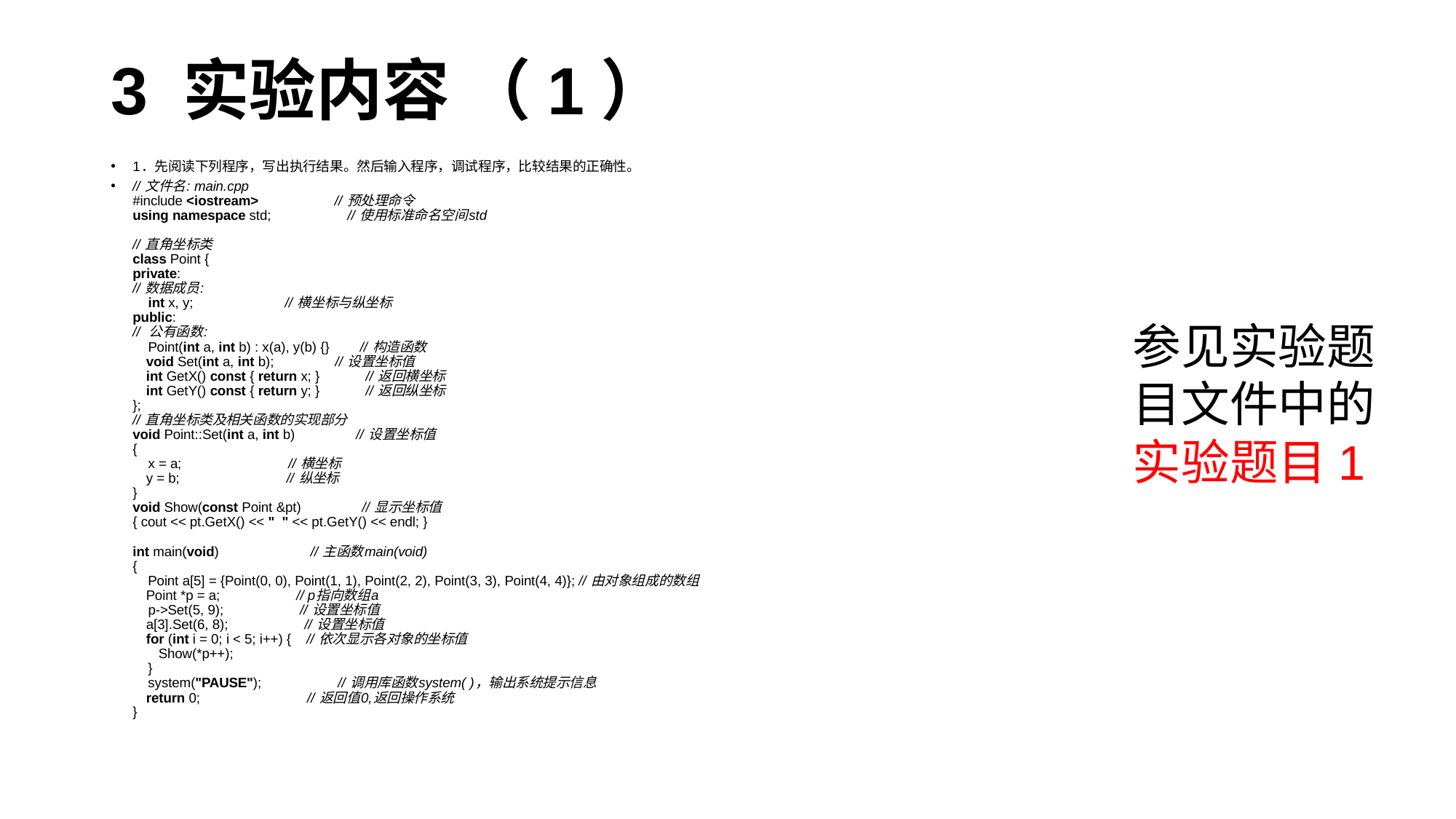

# 3 实验内容 （1）
1．先阅读下列程序，写出执行结果。然后输入程序，调试程序，比较结果的正确性。
// 文件名: main.cpp
#include <iostream>                    // 预处理命令
using namespace std;                    // 使用标准命名空间std
// 直角坐标类
class Point {
private:
// 数据成员:
    int x, y;                        // 横坐标与纵坐标
public:
//  公有函数:
    Point(int a, int b) : x(a), y(b) {}        // 构造函数
    void Set(int a, int b);                // 设置坐标值
    int GetX() const { return x; }            // 返回横坐标
    int GetY() const { return y; }            // 返回纵坐标
};
// 直角坐标类及相关函数的实现部分
void Point::Set(int a, int b)                // 设置坐标值
{
    x = a;                            // 横坐标
    y = b;                            // 纵坐标
}
void Show(const Point &pt)                // 显示坐标值
{ cout << pt.GetX() << "  " << pt.GetY() << endl; }
int main(void)                        // 主函数main(void)
{
    Point a[5] = {Point(0, 0), Point(1, 1), Point(2, 2), Point(3, 3), Point(4, 4)}; // 由对象组成的数组
    Point *p = a;                    // p指向数组a
    p->Set(5, 9);                    // 设置坐标值
    a[3].Set(6, 8);                    // 设置坐标值
    for (int i = 0; i < 5; i++) {    // 依次显示各对象的坐标值
        Show(*p++);
    }
    system("PAUSE");                    // 调用库函数system( )，输出系统提示信息
    return 0;                            // 返回值0,返回操作系统
}
参见实验题目文件中的实验题目1